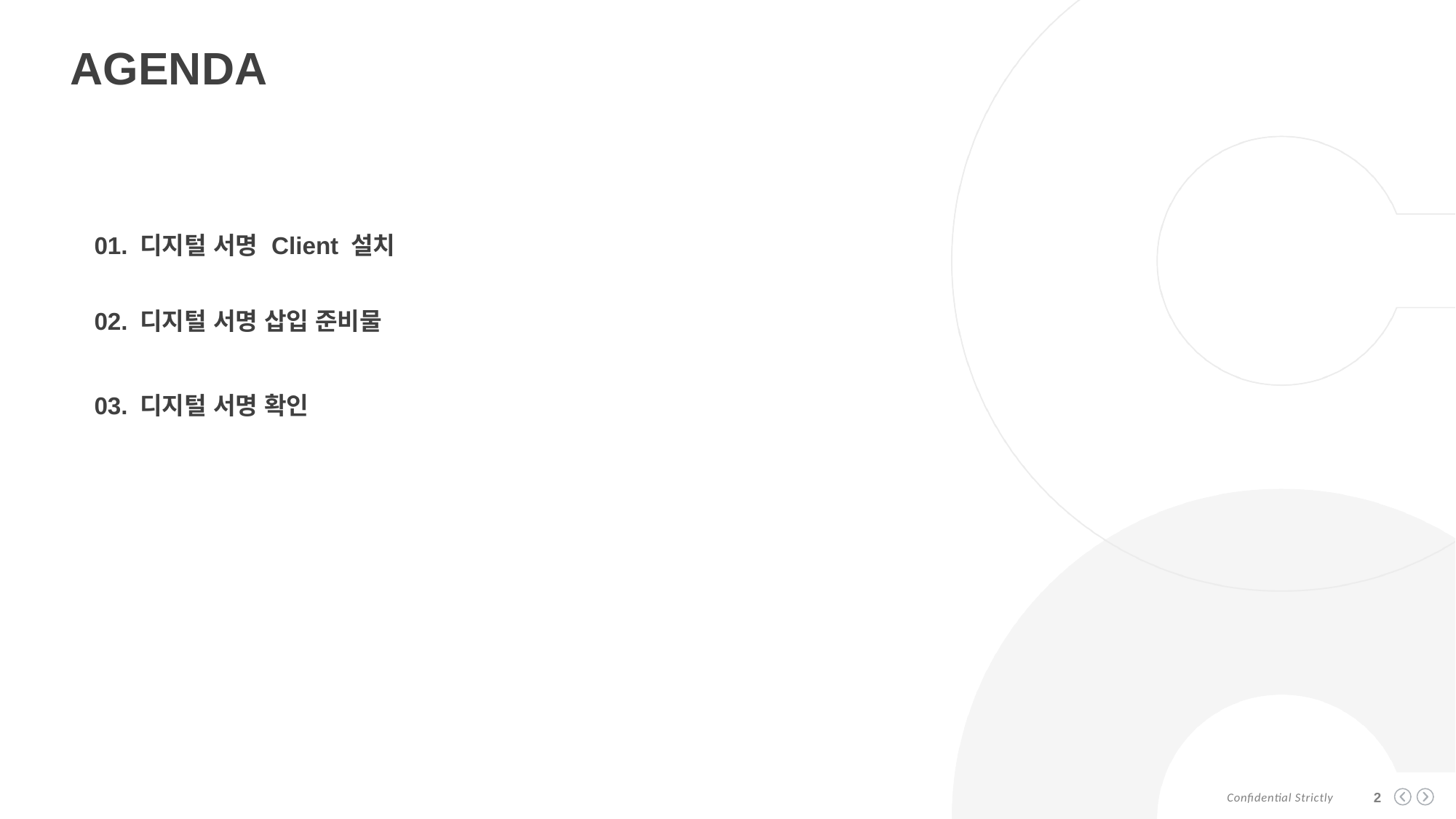

AGENDA
| 01. 디지털 서명 Client 설치 |
| --- |
| 02. 디지털 서명 삽입 준비물 |
| 03. 디지털 서명 확인 |
|  |
|  |